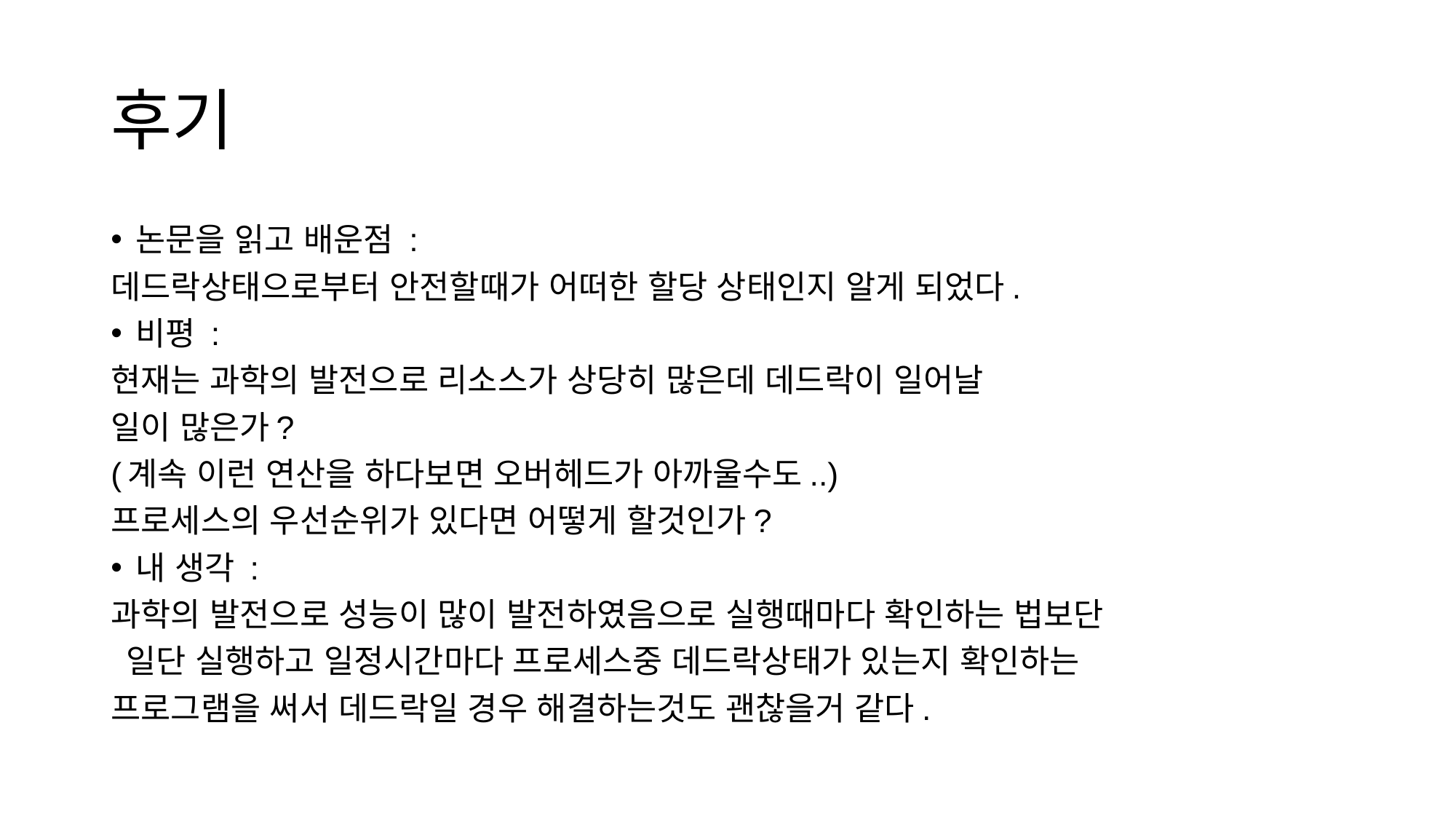

# 후기
논문을 읽고 배운점 :
데드락상태으로부터 안전할때가 어떠한 할당 상태인지 알게 되었다.
비평 :
현재는 과학의 발전으로 리소스가 상당히 많은데 데드락이 일어날
일이 많은가?
(계속 이런 연산을 하다보면 오버헤드가 아까울수도..)
프로세스의 우선순위가 있다면 어떻게 할것인가?
내 생각 :
과학의 발전으로 성능이 많이 발전하였음으로 실행때마다 확인하는 법보단
 일단 실행하고 일정시간마다 프로세스중 데드락상태가 있는지 확인하는
프로그램을 써서 데드락일 경우 해결하는것도 괜찮을거 같다.